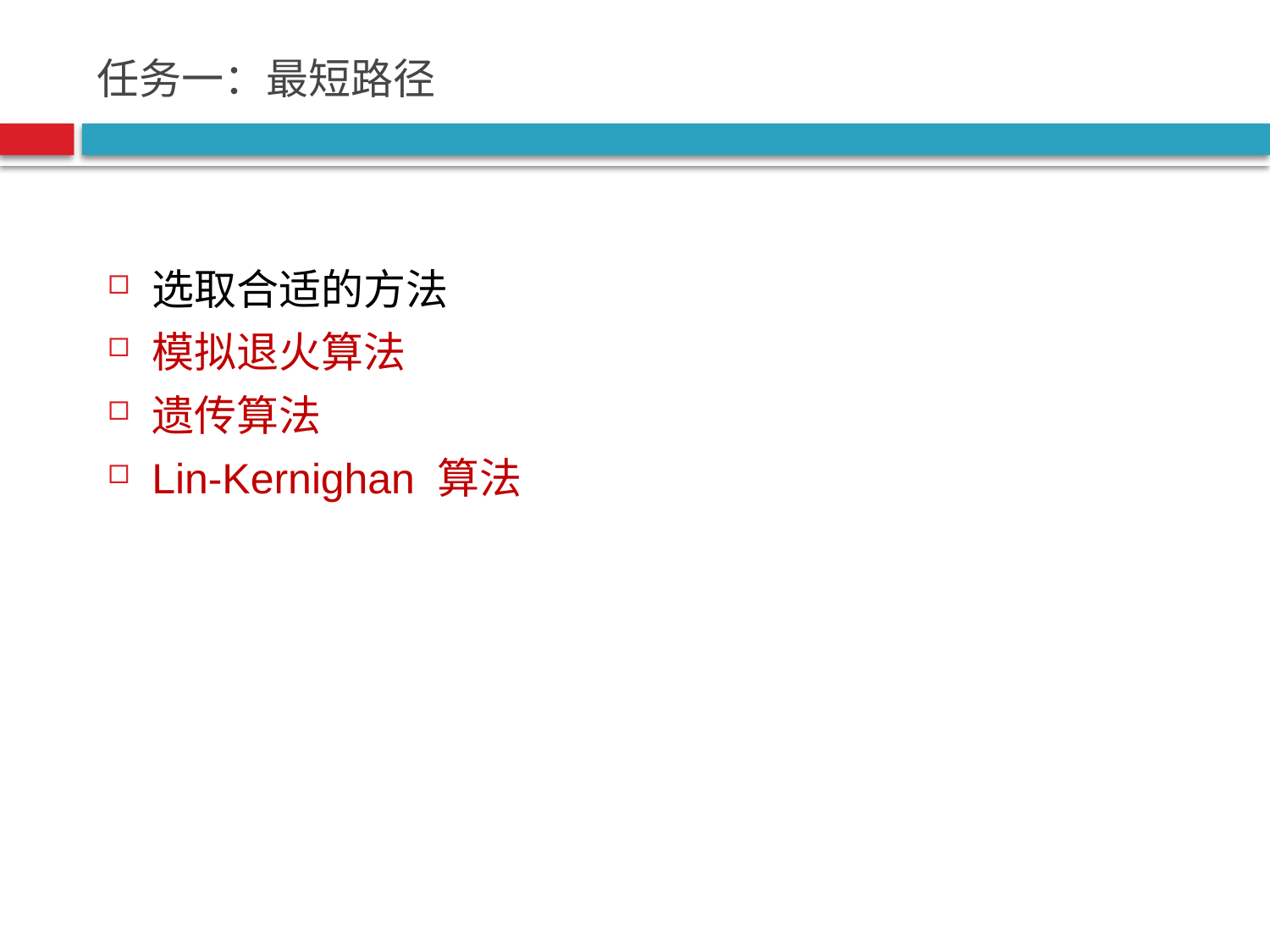

# 任务一：最短路径
选取合适的方法
模拟退火算法
遗传算法
Lin-Kernighan 算法